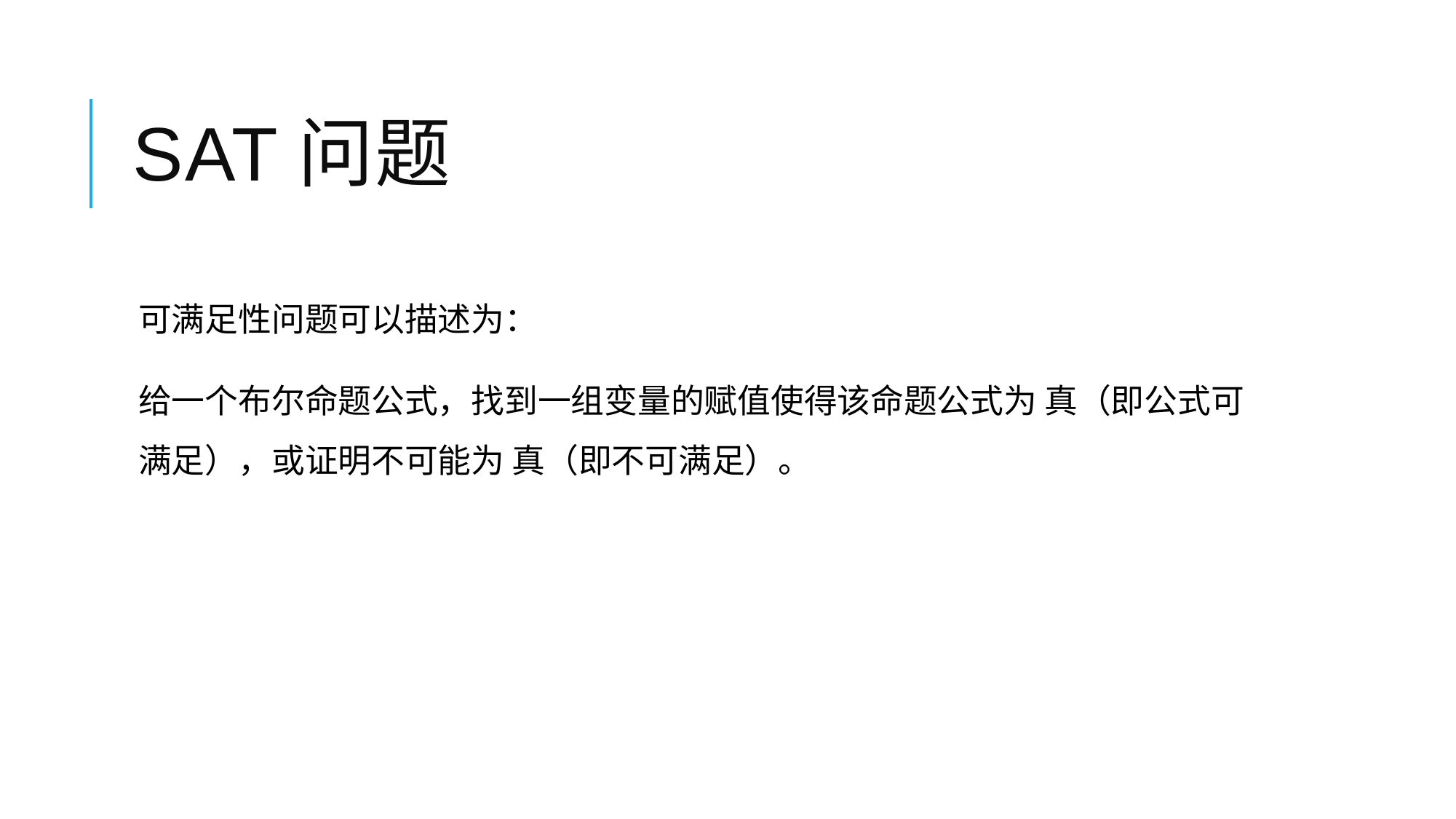

# SAT问题
可满足性问题可以描述为：
给一个布尔命题公式，找到一组变量的赋值使得该命题公式为 真（即公式可满足），或证明不可能为 真（即不可满足）。